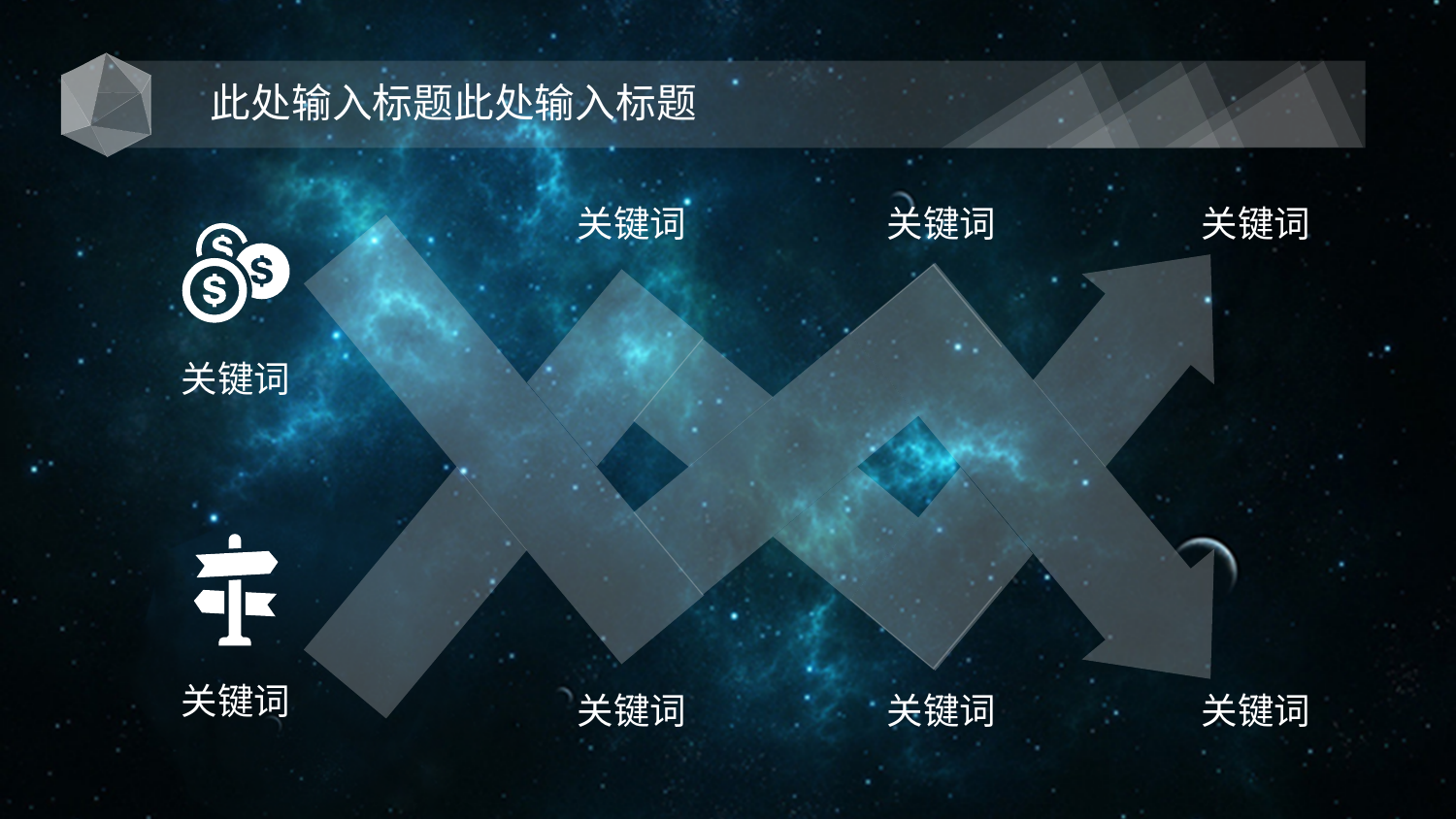

此处输入标题此处输入标题

关键词
关键词
关键词

关键词

关键词
关键词
关键词
关键词